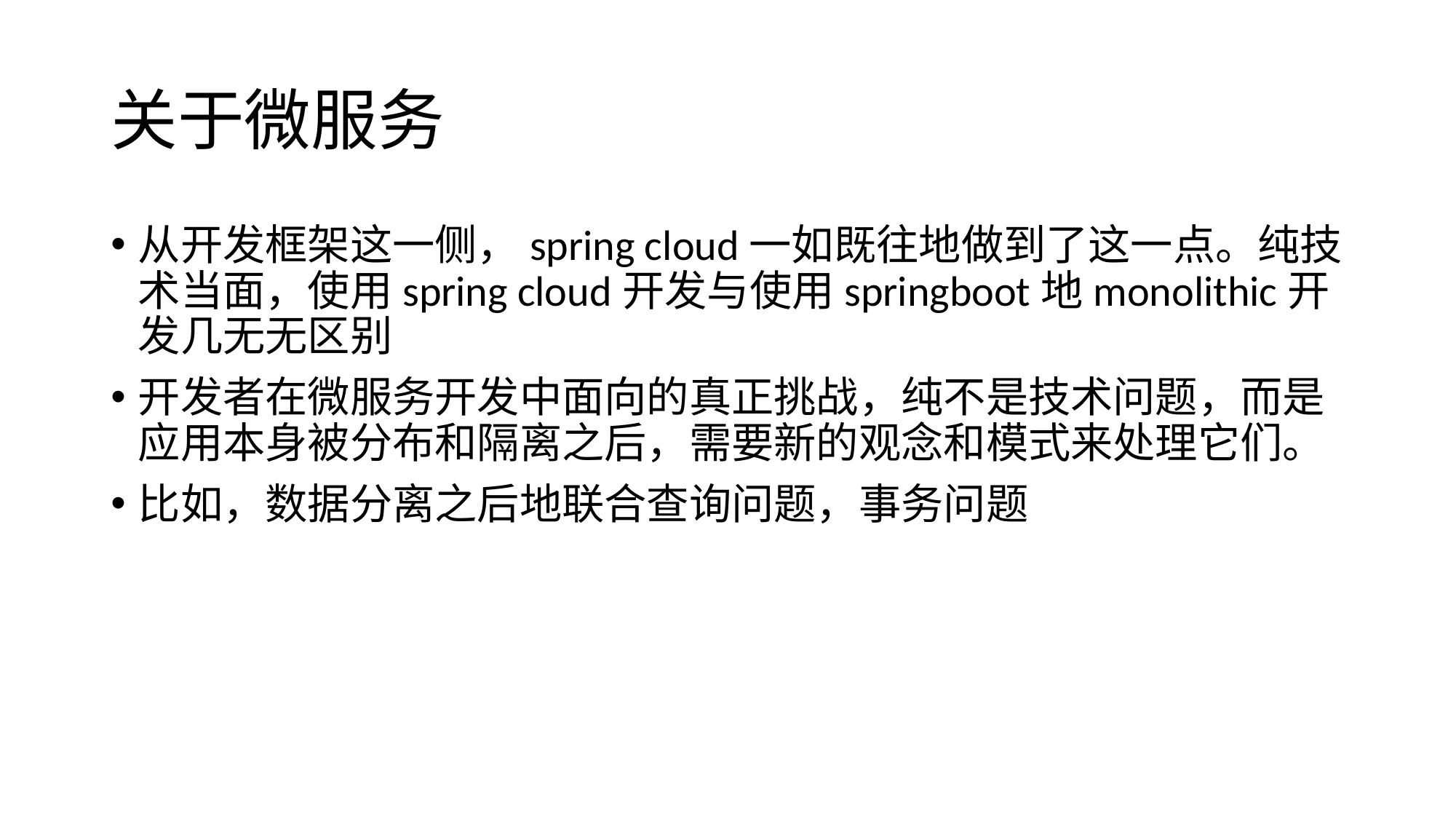

# 关于微服务
从开发框架这一侧，spring cloud一如既往地做到了这一点。纯技术当面，使用spring cloud开发与使用springboot地monolithic开发几无无区别
开发者在微服务开发中面向的真正挑战，纯不是技术问题，而是应用本身被分布和隔离之后，需要新的观念和模式来处理它们。
比如，数据分离之后地联合查询问题，事务问题